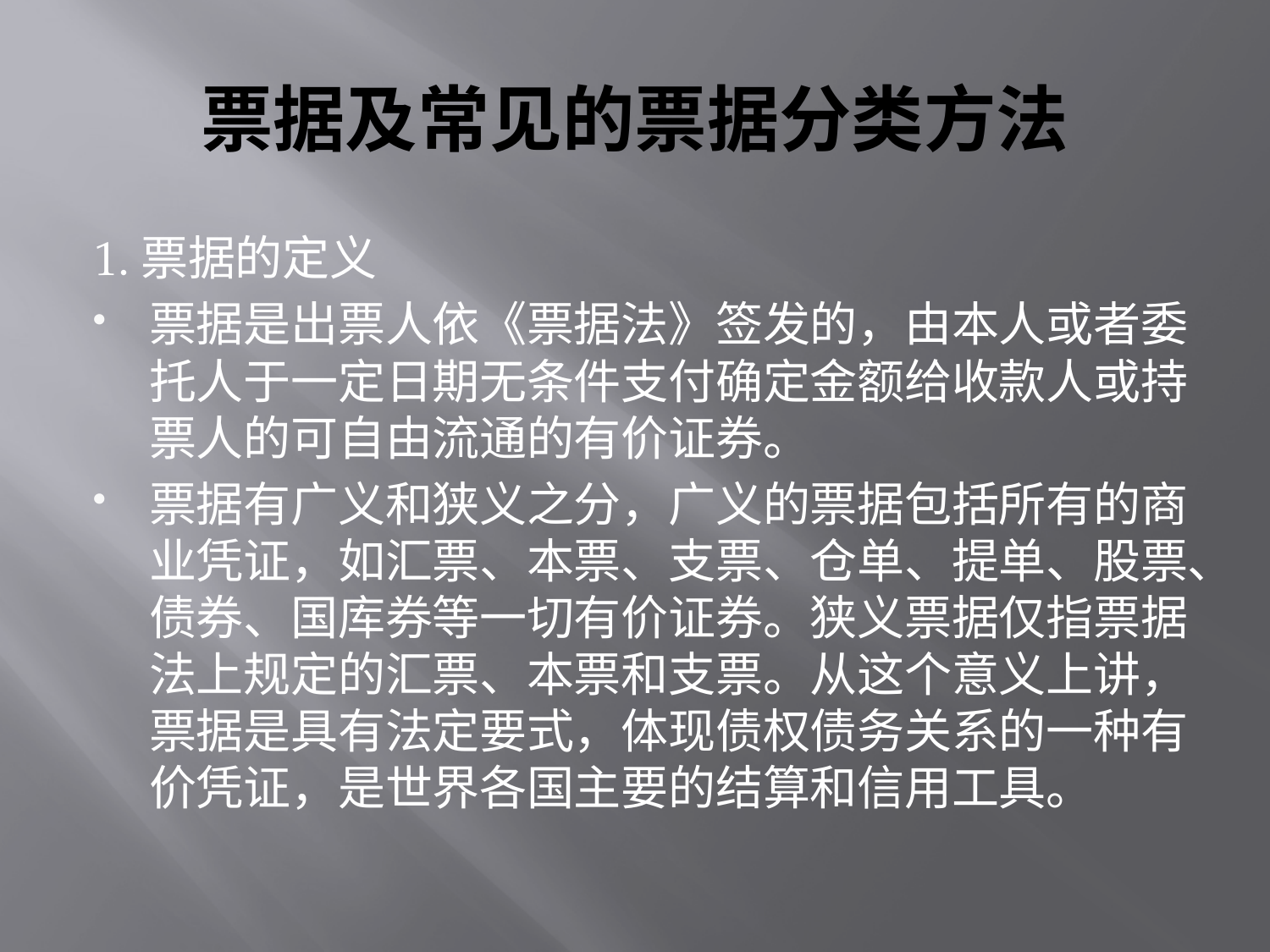

# 票据及常见的票据分类方法
1.票据的定义
票据是出票人依《票据法》签发的，由本人或者委托人于一定日期无条件支付确定金额给收款人或持票人的可自由流通的有价证券。
票据有广义和狭义之分，广义的票据包括所有的商业凭证，如汇票、本票、支票、仓单、提单、股票、债券、国库券等一切有价证券。狭义票据仅指票据法上规定的汇票、本票和支票。从这个意义上讲，票据是具有法定要式，体现债权债务关系的一种有价凭证，是世界各国主要的结算和信用工具。